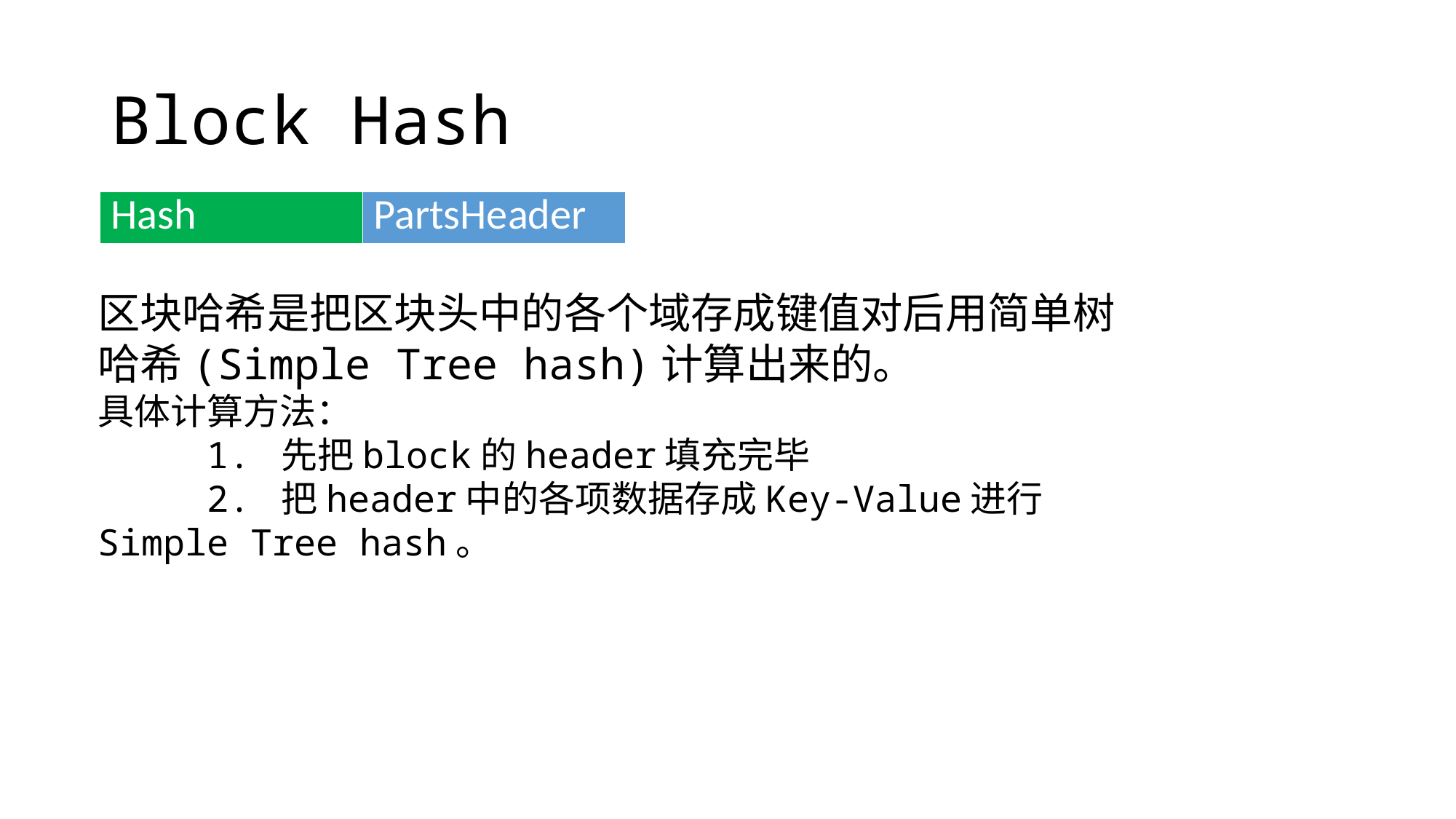

# Block Hash
| Hash | PartsHeader |
| --- | --- |
区块哈希是把区块头中的各个域存成键值对后用简单树哈希(Simple Tree hash)计算出来的。
具体计算方法：
	1. 先把block的header填充完毕
	2. 把header中的各项数据存成Key-Value进行Simple Tree hash。